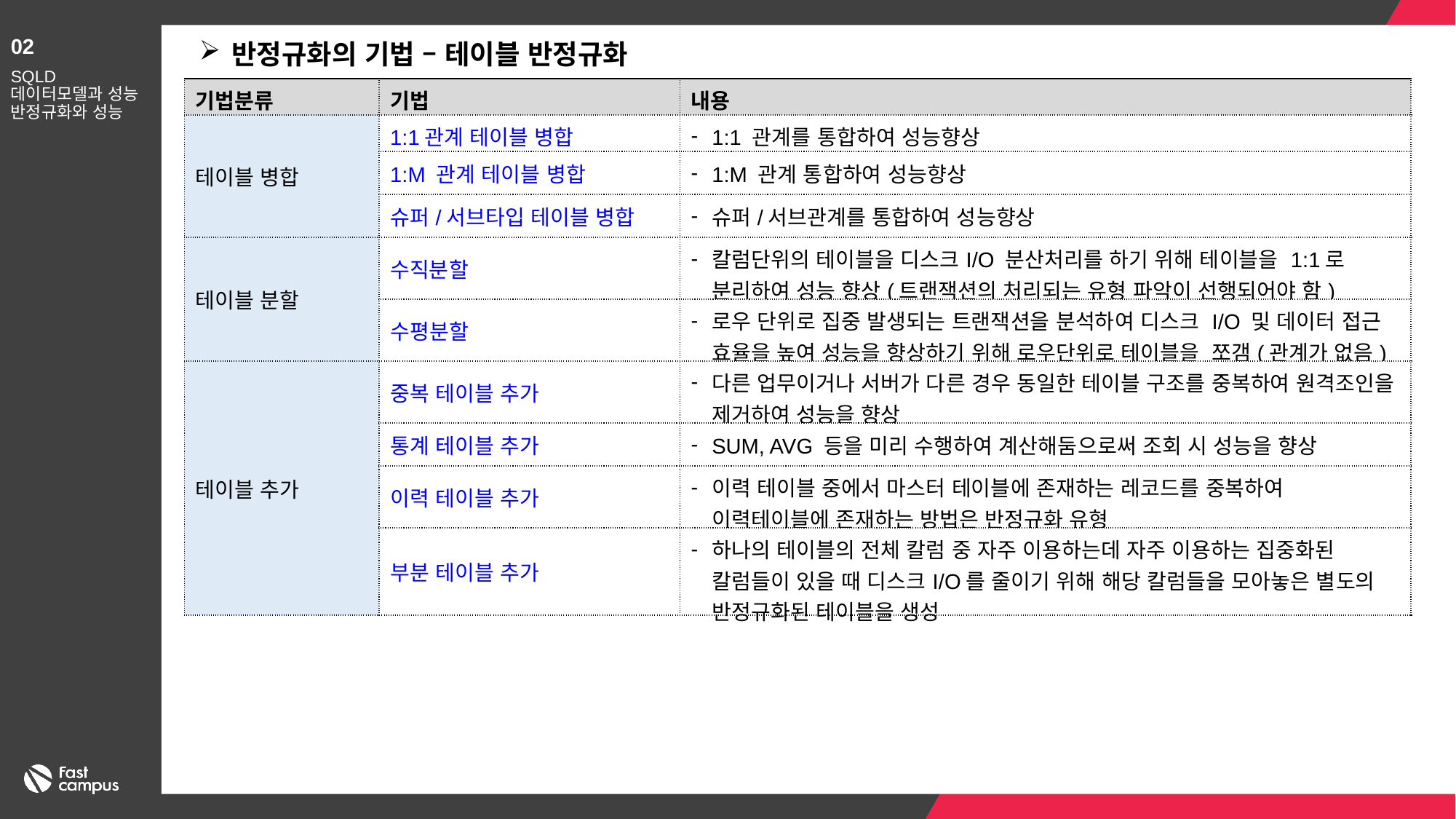

02
반정규화의 기법 – 테이블 반정규화
SQLD
데이터모델과 성능
반정규화와 성능

| 기법분류 | 기법 | 내용 |
| --- | --- | --- |
| 테이블 병합 | 1:1관계 테이블 병합 | 1:1 관계를 통합하여 성능향상 |
|  | 1:M 관계 테이블 병합 | 1:M 관계 통합하여 성능향상 |
|  | 슈퍼/서브타입 테이블 병합 | 슈퍼/서브관계를 통합하여 성능향상 |
| 테이블 분할 | 수직분할 | 칼럼단위의 테이블을 디스크I/O 분산처리를 하기 위해 테이블을 1:1로 분리하여 성능 향상(트랜잭션의 처리되는 유형 파악이 선행되어야 함) |
|  | 수평분할 | 로우 단위로 집중 발생되는 트랜잭션을 분석하여 디스크 I/O 및 데이터 접근 효율을 높여 성능을 향상하기 위해 로우단위로 테이블을 쪼갬(관계가 없음) |
| 테이블 추가 | 중복 테이블 추가 | 다른 업무이거나 서버가 다른 경우 동일한 테이블 구조를 중복하여 원격조인을 제거하여 성능을 향상 |
|  | 통계 테이블 추가 | SUM, AVG 등을 미리 수행하여 계산해둠으로써 조회 시 성능을 향상 |
|  | 이력 테이블 추가 | 이력 테이블 중에서 마스터 테이블에 존재하는 레코드를 중복하여 이력테이블에 존재하는 방법은 반정규화 유형 |
|  | 부분 테이블 추가 | 하나의 테이블의 전체 칼럼 중 자주 이용하는데 자주 이용하는 집중화된 칼럼들이 있을 때 디스크I/O를 줄이기 위해 해당 칼럼들을 모아놓은 별도의 반정규화된 테이블을 생성 |